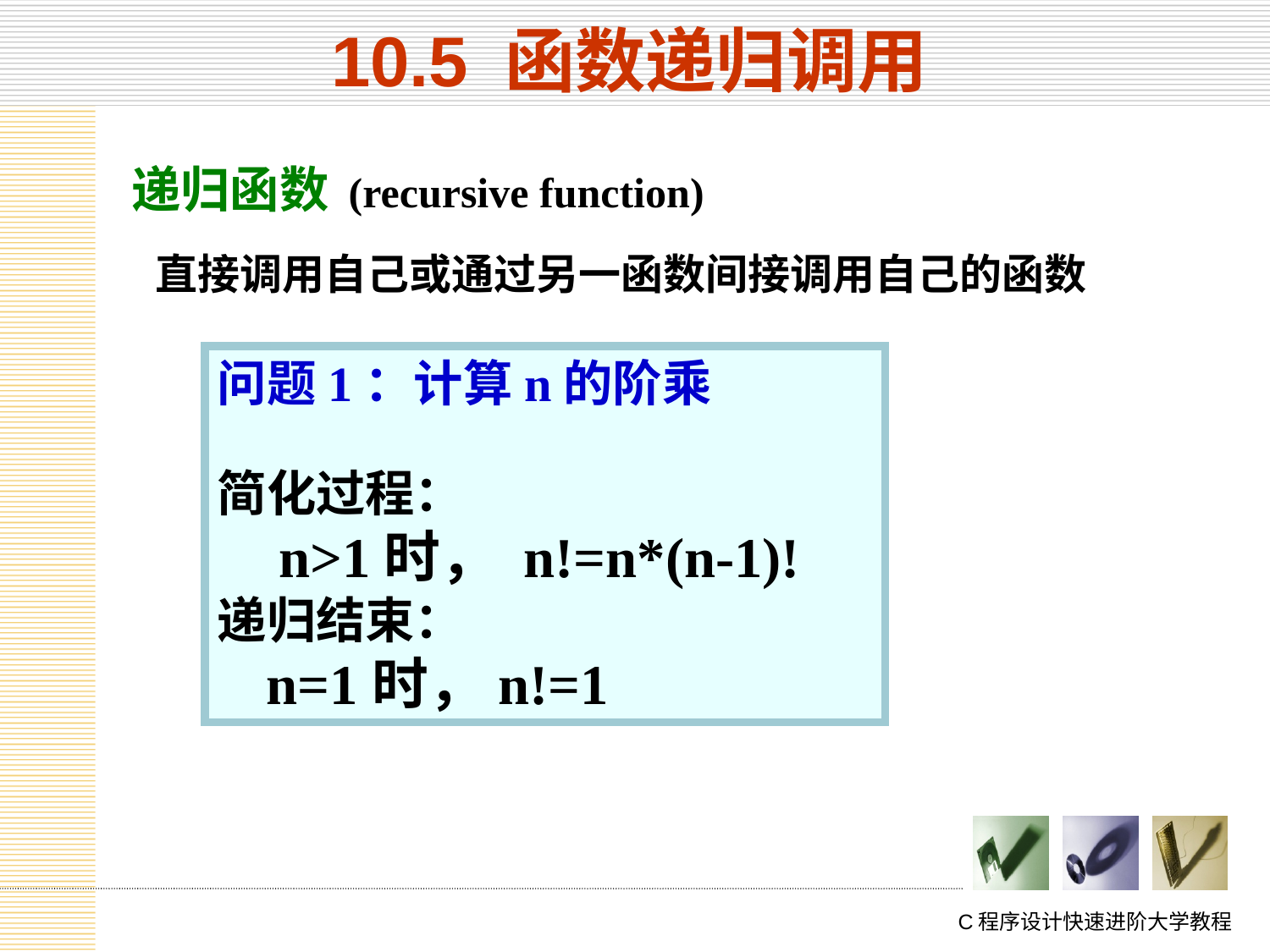

# 10.5 函数递归调用
  递归函数 (recursive function)
     直接调用自己或通过另一函数间接调用自己的函数
问题1：计算n的阶乘

简化过程：
     n>1时， n!=n*(n-1)!
递归结束：
    n=1时，n!=1
55
C程序设计快速进阶大学教程